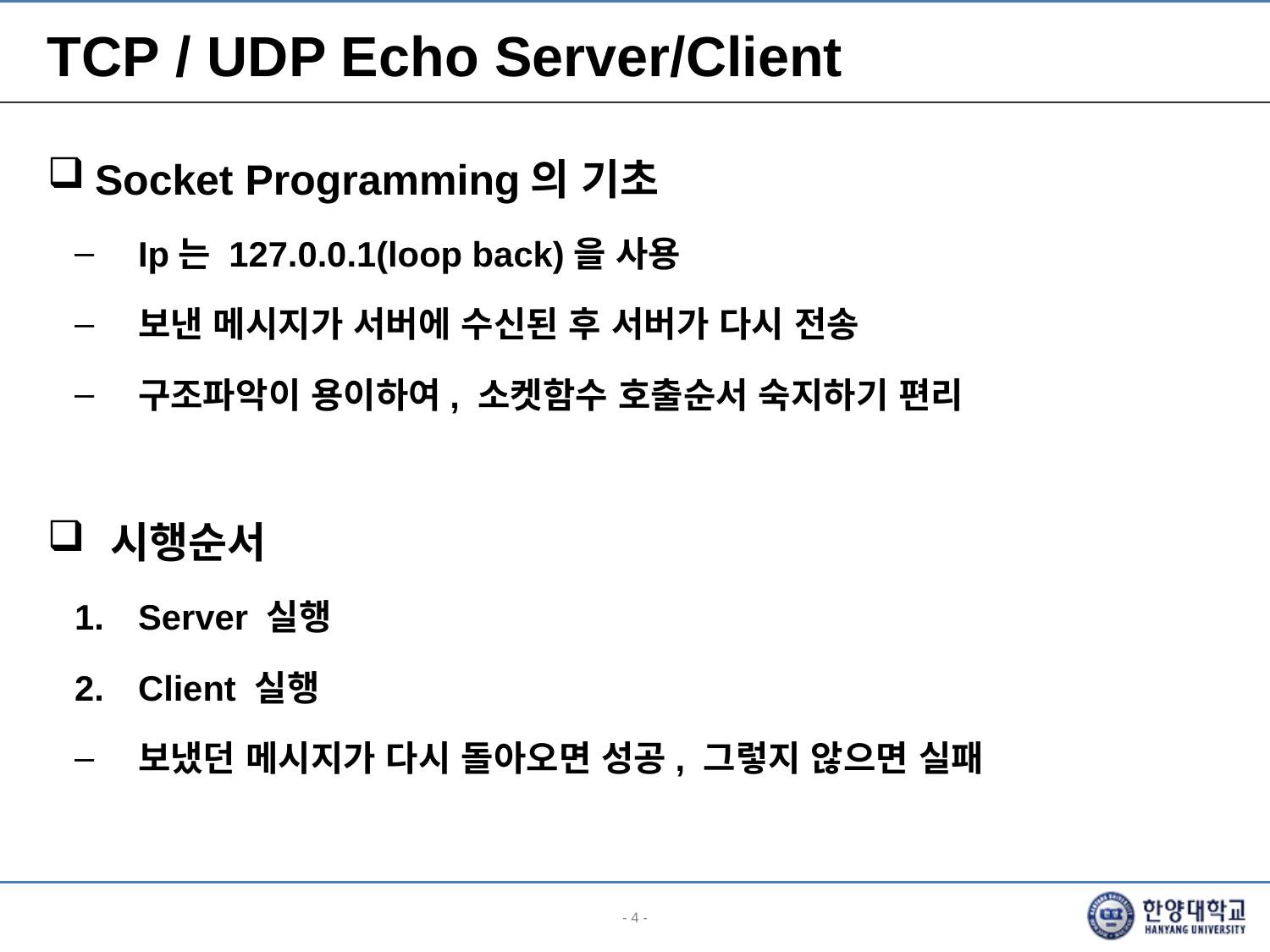

# TCP / UDP Echo Server/Client
Socket Programming의 기초
Ip는 127.0.0.1(loop back)을 사용
보낸 메시지가 서버에 수신된 후 서버가 다시 전송
구조파악이 용이하여, 소켓함수 호출순서 숙지하기 편리

시행순서
Server 실행
Client 실행
보냈던 메시지가 다시 돌아오면 성공, 그렇지 않으면 실패